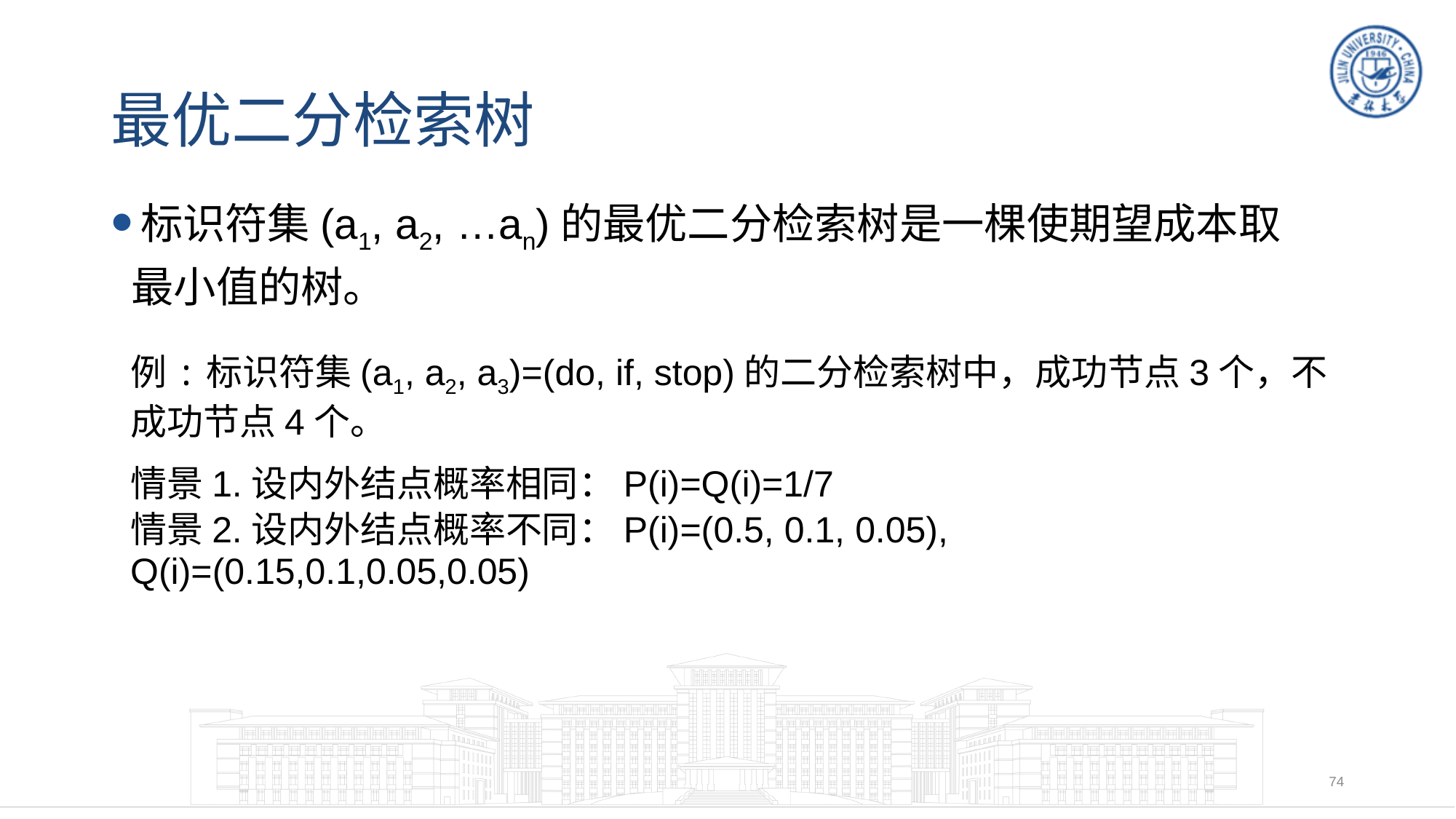

# 最优二分检索树
标识符集(a1, a2, …an)的最优二分检索树是一棵使期望成本取最小值的树。
例:标识符集(a1, a2, a3)=(do, if, stop)的二分检索树中，成功节点3个，不成功节点4个。
情景1.设内外结点概率相同：P(i)=Q(i)=1/7
情景2.设内外结点概率不同：P(i)=(0.5, 0.1, 0.05), Q(i)=(0.15,0.1,0.05,0.05)

74